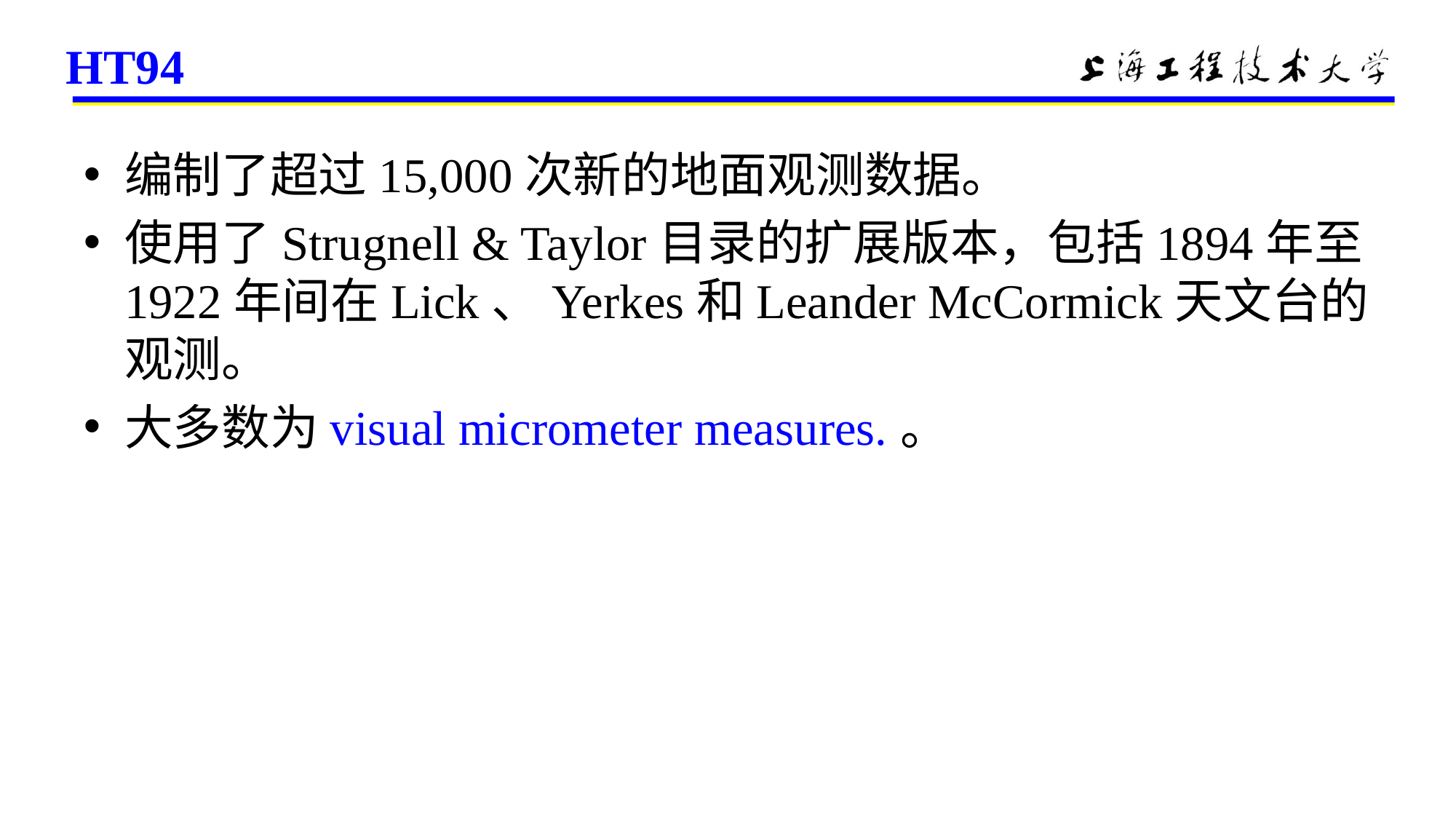

# HT94
编制了超过15,000次新的地面观测数据。
使用了Strugnell & Taylor目录的扩展版本，包括1894年至1922年间在Lick、Yerkes和Leander McCormick天文台的观测。
大多数为visual micrometer measures.。